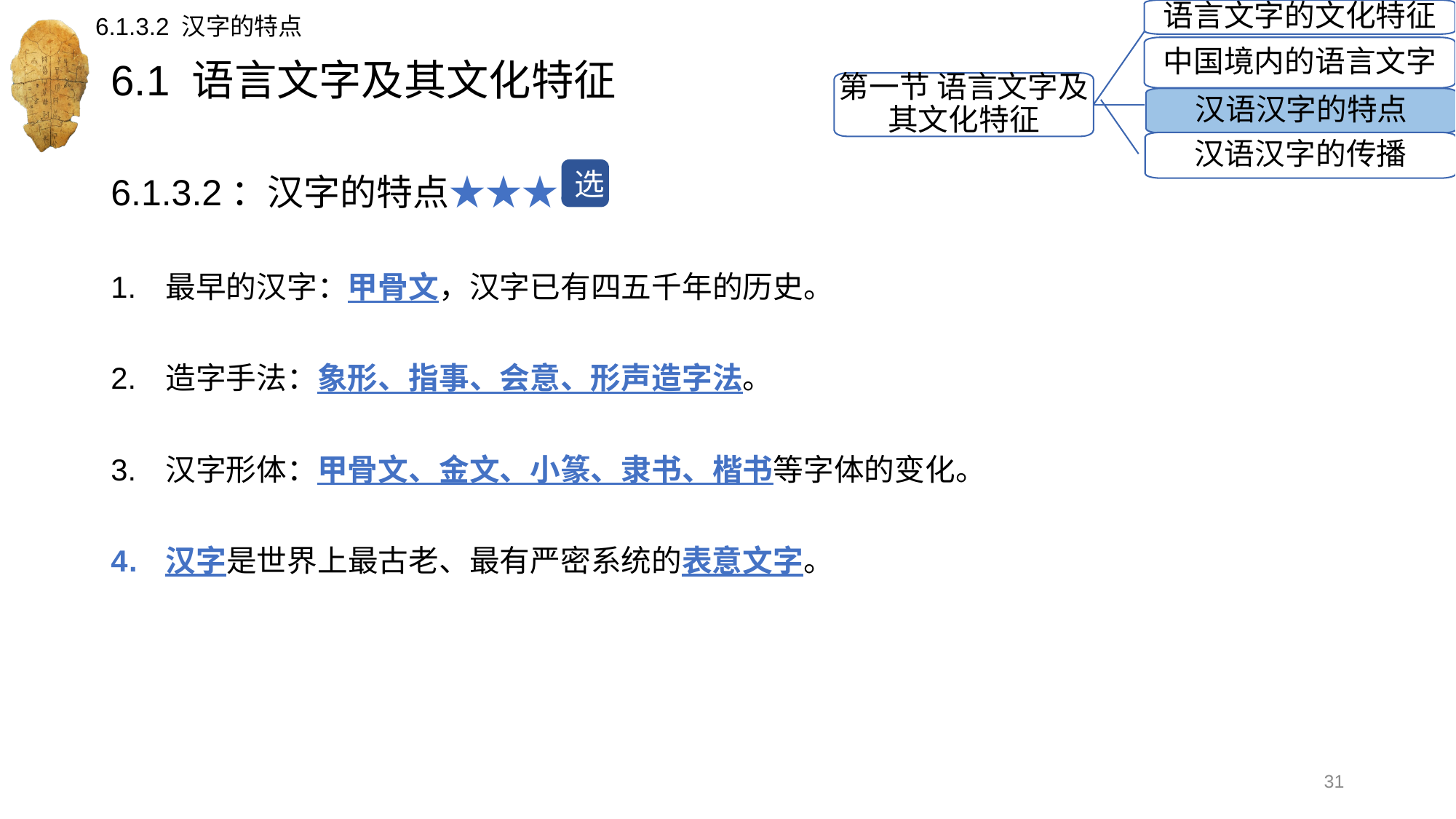

语言文字的文化特征
6.1.3.2 汉字的特点
中国境内的语言文字
# 6.1 语言文字及其文化特征

第一节 语言文字及其文化特征
汉语汉字的特点

汉语汉字的传播
6.1.3.2：汉字的特点★★★
最早的汉字：甲骨文，汉字已有四五千年的历史。
造字手法：象形、指事、会意、形声造字法。
汉字形体：甲骨文、金文、小篆、隶书、楷书等字体的变化。
汉字是世界上最古老、最有严密系统的表意文字。
选
31